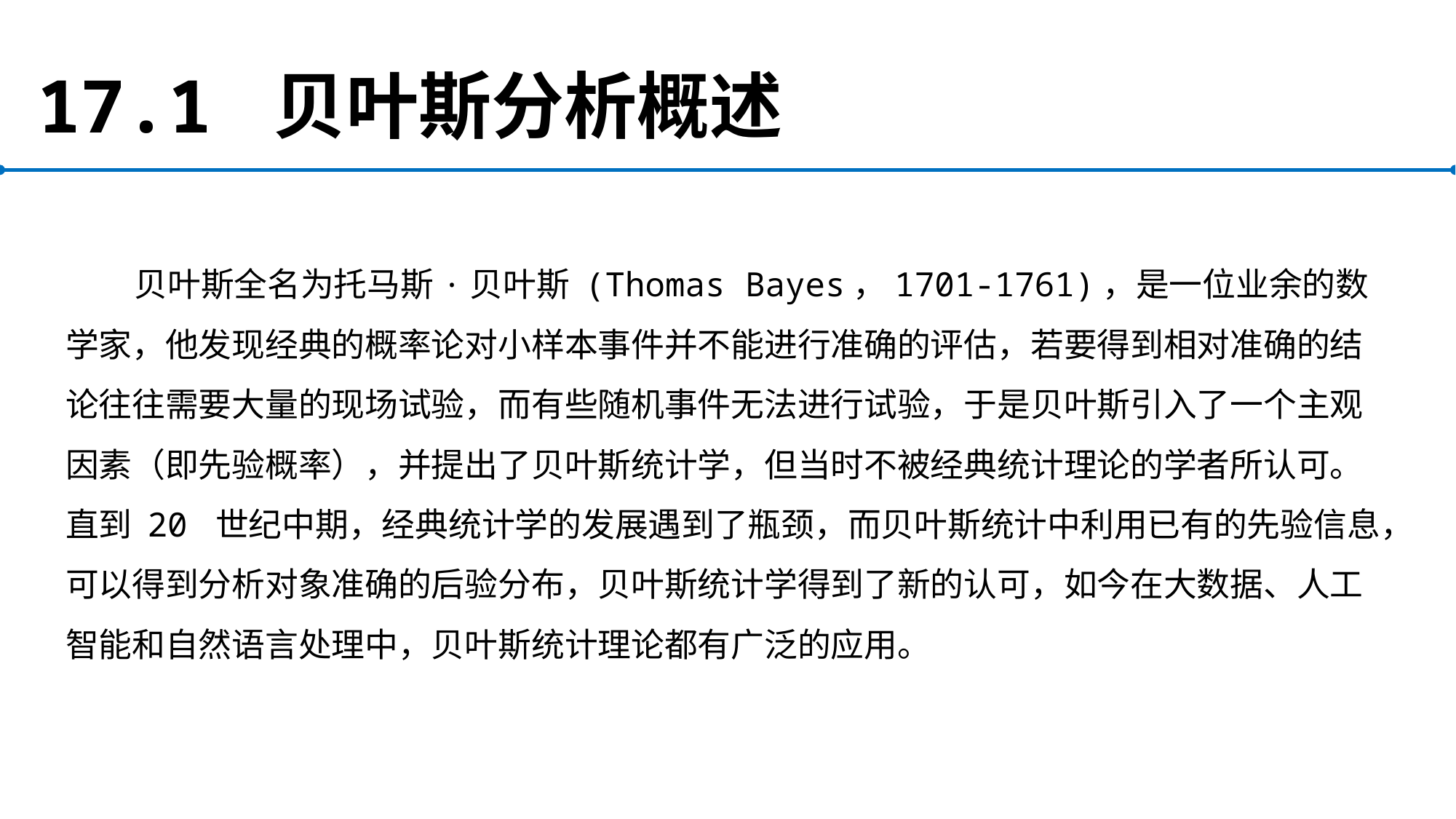

# 17.1 贝叶斯分析概述
贝叶斯全名为托马斯·贝叶斯 (Thomas Bayes，1701-1761)，是一位业余的数学家，他发现经典的概率论对小样本事件并不能进行准确的评估，若要得到相对准确的结论往往需要大量的现场试验，而有些随机事件无法进行试验，于是贝叶斯引入了一个主观因素（即先验概率），并提出了贝叶斯统计学，但当时不被经典统计理论的学者所认可。直到 20 世纪中期，经典统计学的发展遇到了瓶颈，而贝叶斯统计中利用已有的先验信息，可以得到分析对象准确的后验分布，贝叶斯统计学得到了新的认可，如今在大数据、人工智能和自然语言处理中，贝叶斯统计理论都有广泛的应用。